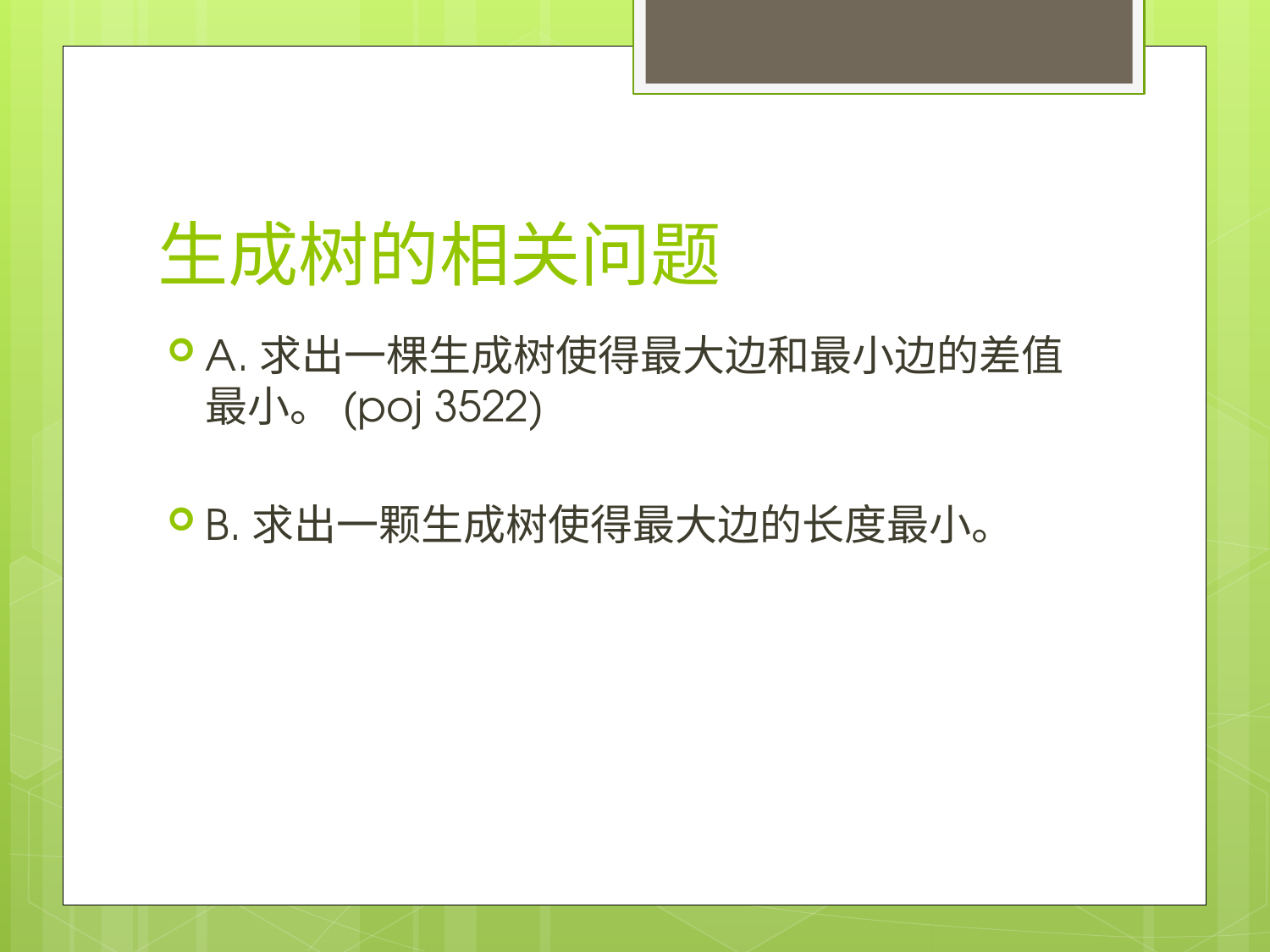

# 生成树的相关问题
A.求出一棵生成树使得最大边和最小边的差值最小。(poj 3522)

B.求出一颗生成树使得最大边的长度最小。